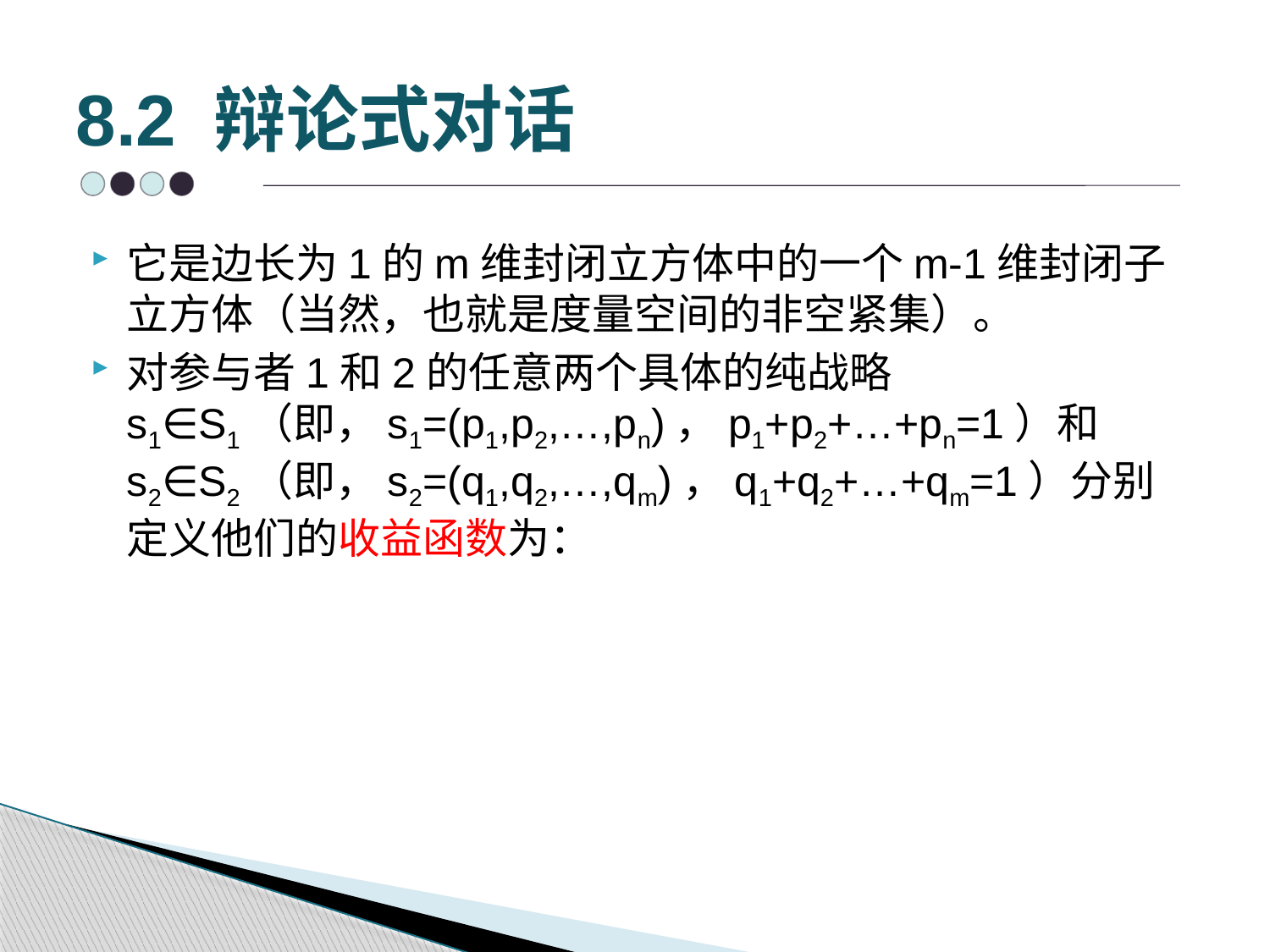

# 8.2 辩论式对话

它是边长为1的m维封闭立方体中的一个m-1维封闭子立方体（当然，也就是度量空间的非空紧集）。
对参与者1和2的任意两个具体的纯战略s1∈S1（即，s1=(p1,p2,…,pn)，p1+p2+…+pn=1）和s2∈S2（即，s2=(q1,q2,…,qm)，q1+q2+…+qm=1）分别定义他们的收益函数为：